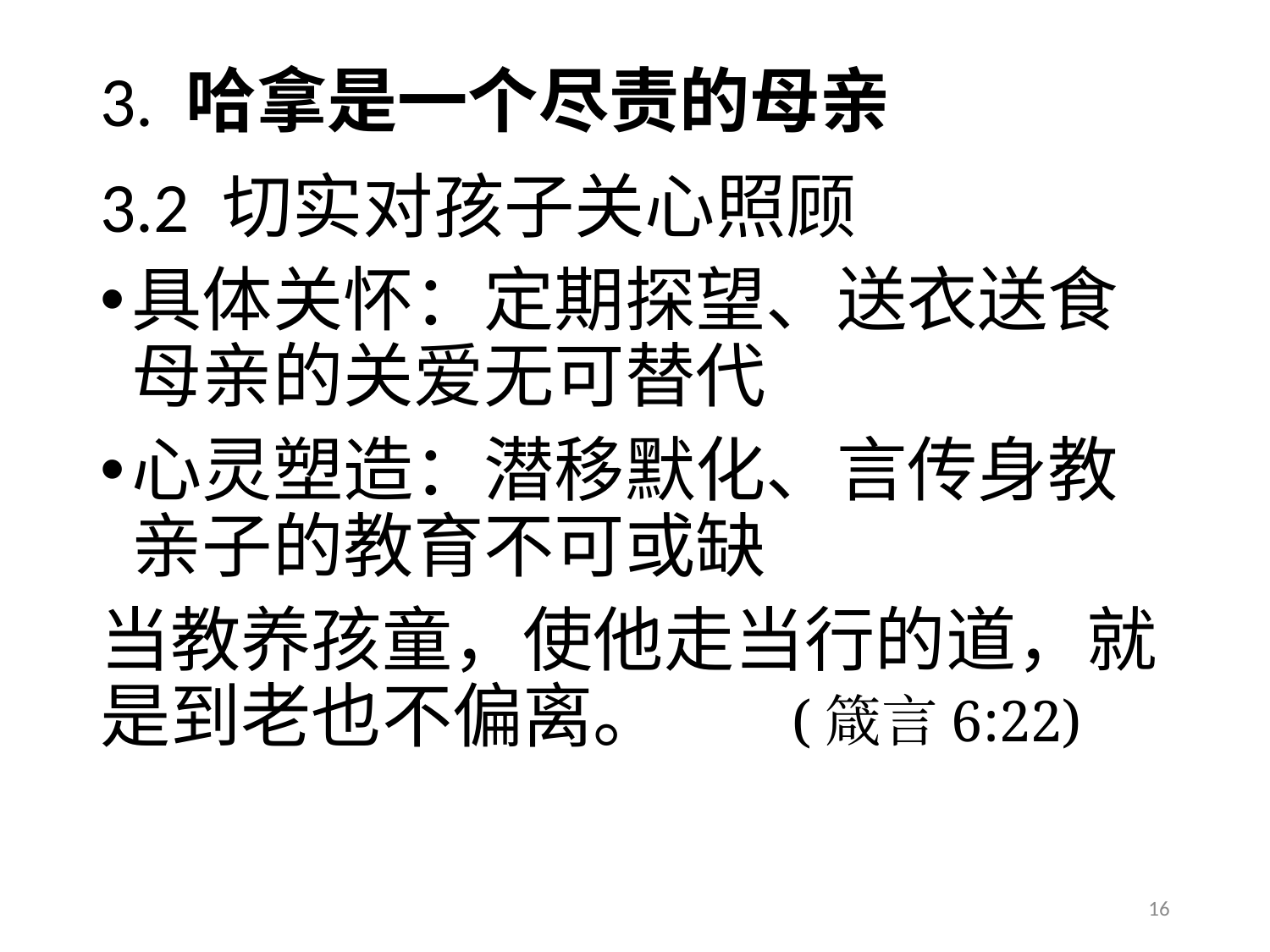

# 3. 哈拿是一个尽责的母亲
3.2 切实对孩子关心照顾
具体关怀：定期探望、送衣送食
母亲的关爱无可替代
心灵塑造：潜移默化、言传身教
亲子的教育不可或缺
当教养孩童，使他走当行的道，就是到老也不偏离。       (箴言6:22)

16